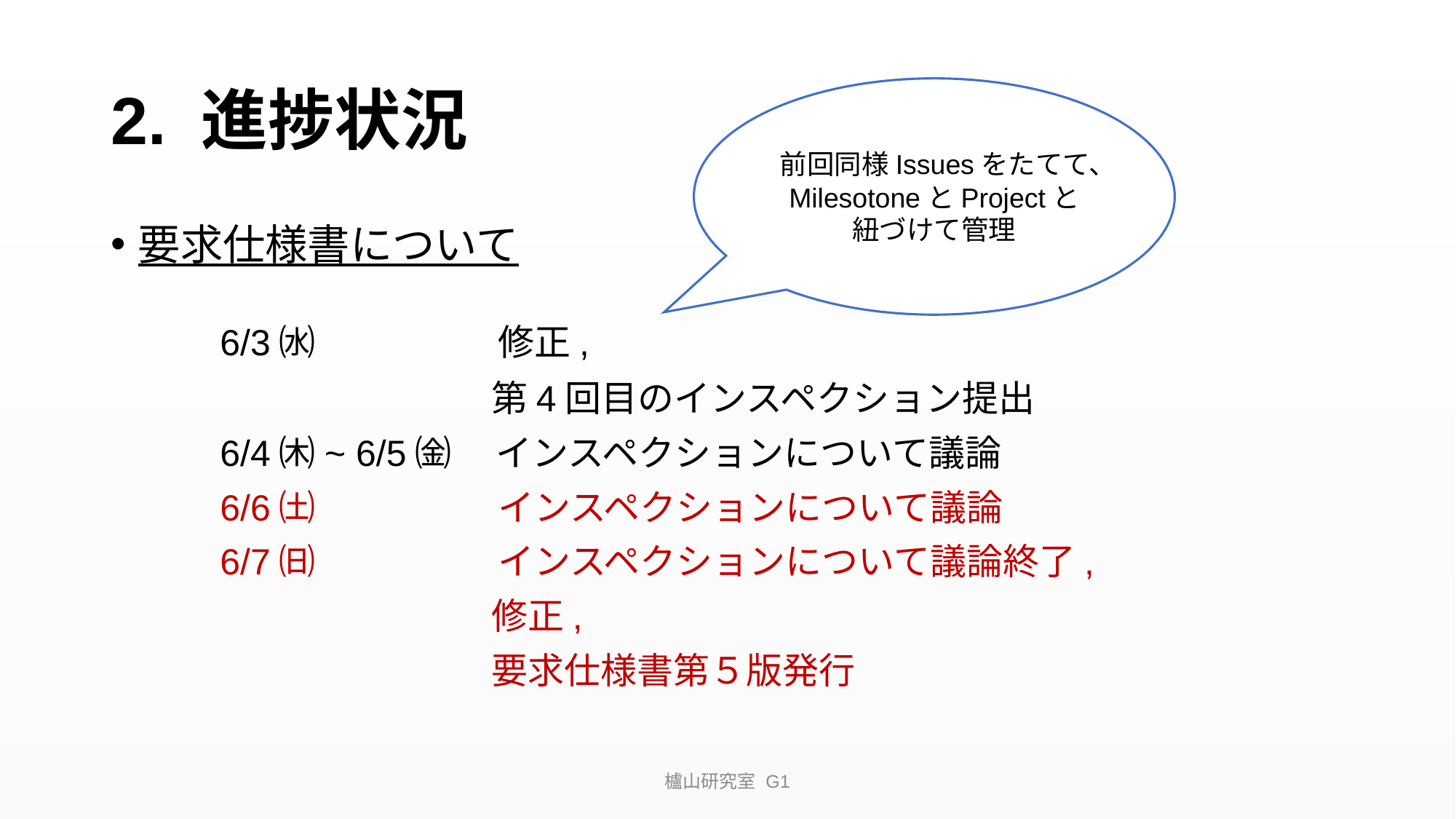

# 2. 進捗状況
前回同様Issuesをたてて、MilesotoneとProjectと
紐づけて管理
要求仕様書について

	6/3㈬　　　　　修正,
　　　　　　　　　　  第4回目のインスペクション提出
	6/4㈭~ 6/5㈮ 　インスペクションについて議論
	6/6㈯　　　　　インスペクションについて議論
	6/7㈰　　　　　インスペクションについて議論終了,
　　　　　　　　　　  修正,
　　　　　　　　　　  要求仕様書第５版発行

櫨山研究室 G1